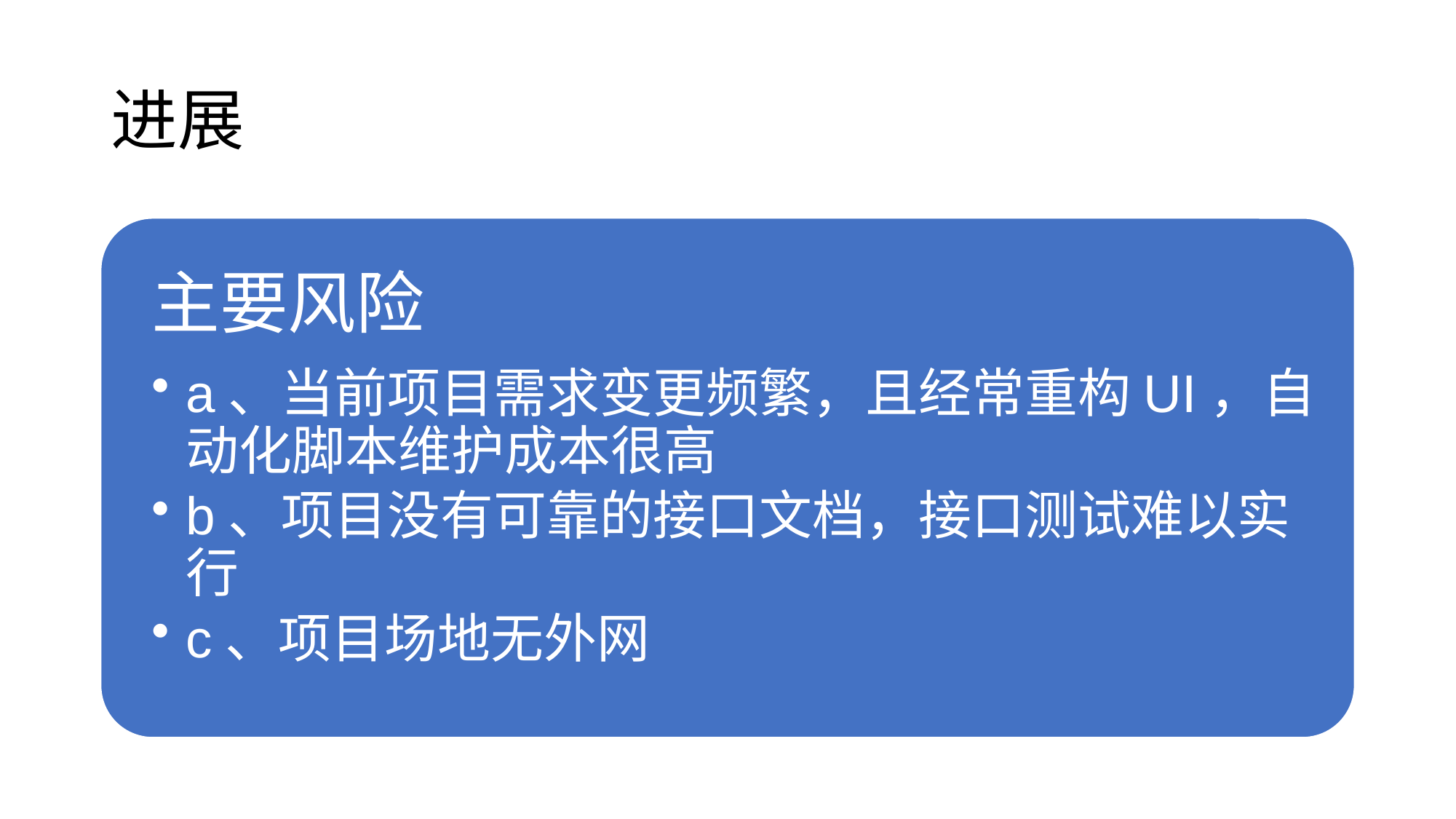

# 进展
主要风险
a、当前项目需求变更频繁，且经常重构UI，自动化脚本维护成本很高
b、项目没有可靠的接口文档，接口测试难以实行
c、项目场地无外网